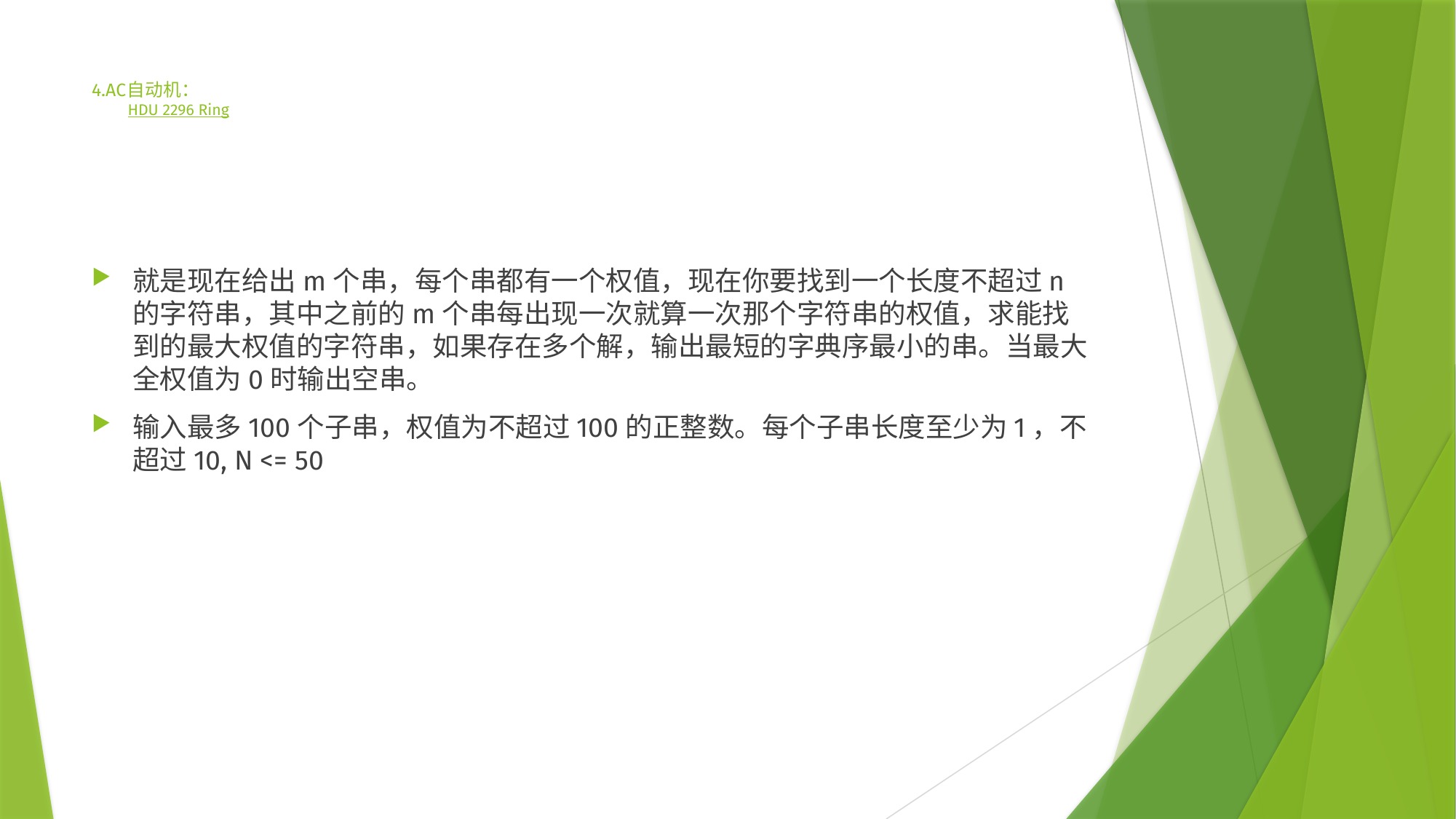

# 4.AC自动机： HDU 2296 Ring
就是现在给出m个串，每个串都有一个权值，现在你要找到一个长度不超过n的字符串，其中之前的m个串每出现一次就算一次那个字符串的权值，求能找到的最大权值的字符串，如果存在多个解，输出最短的字典序最小的串。当最大全权值为0时输出空串。
输入最多100个子串，权值为不超过100的正整数。每个子串长度至少为1，不超过10, N <= 50